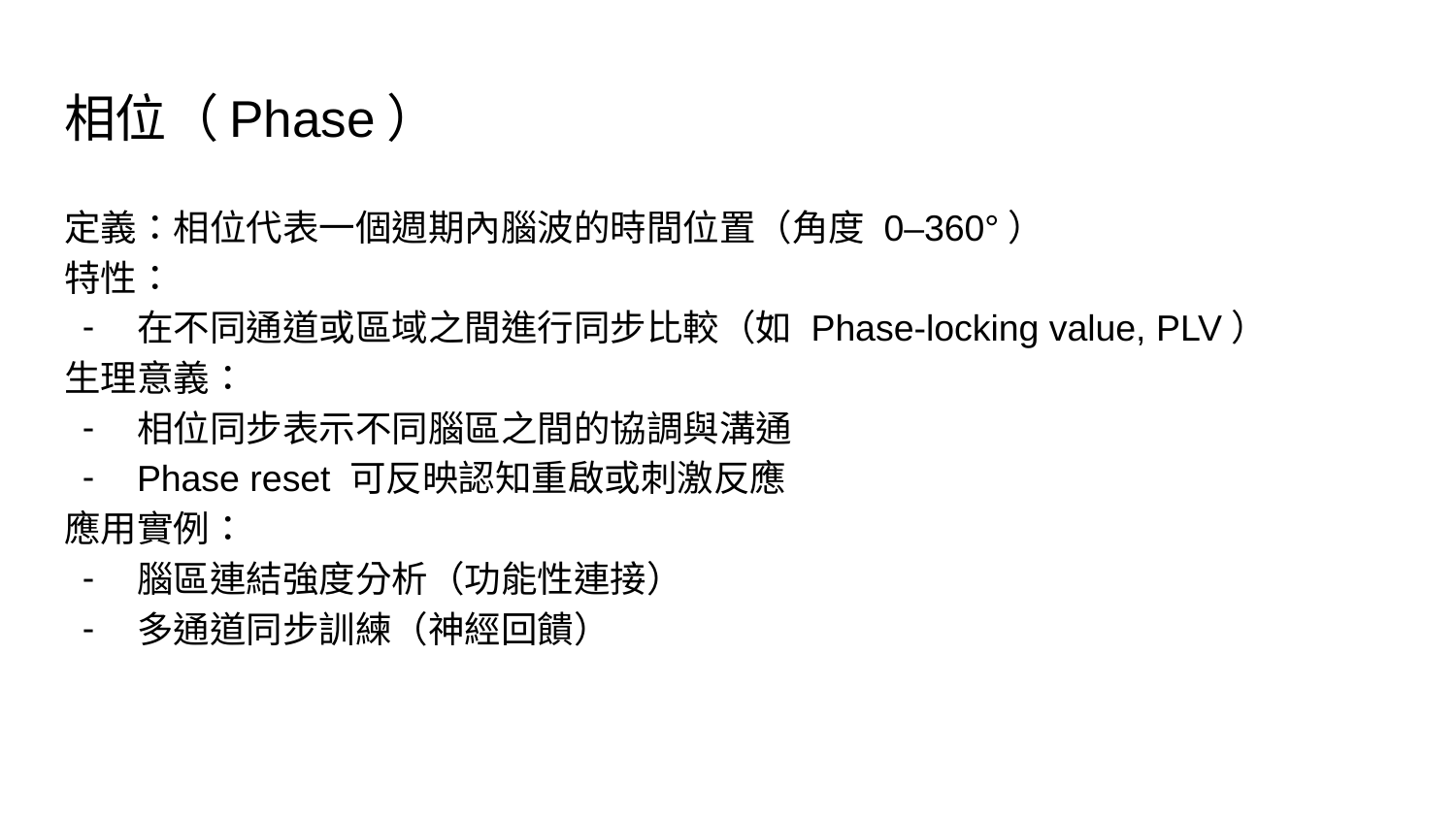

# 相位（Phase）
定義：相位代表一個週期內腦波的時間位置（角度 0–360°）
特性：
在不同通道或區域之間進行同步比較（如 Phase-locking value, PLV）
生理意義：
相位同步表示不同腦區之間的協調與溝通
Phase reset 可反映認知重啟或刺激反應
應用實例：
腦區連結強度分析（功能性連接）
多通道同步訓練（神經回饋）